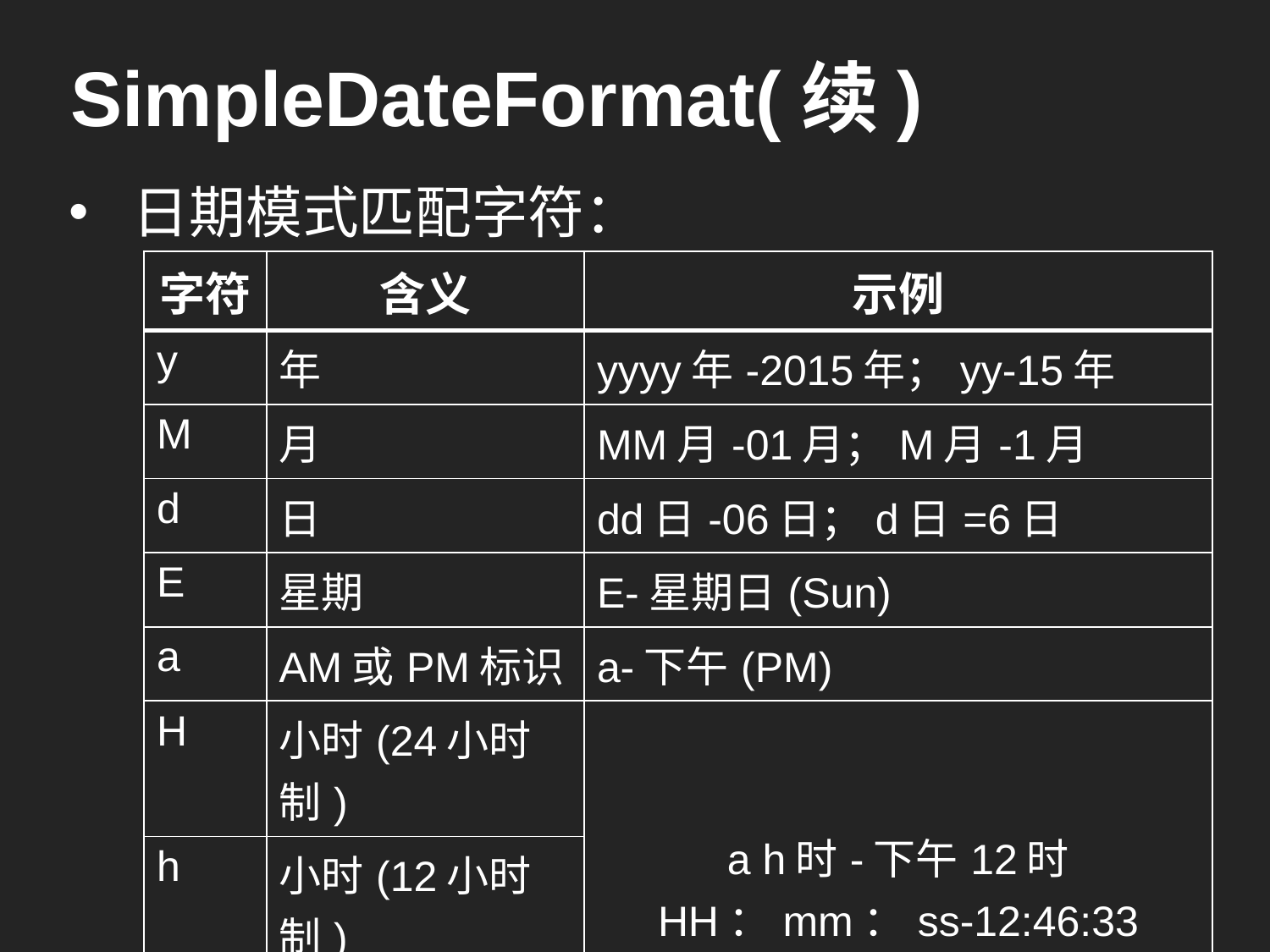

# SimpleDateFormat(续)
日期模式匹配字符：
| 字符 | 含义 | 示例 |
| --- | --- | --- |
| y | 年 | yyyy年-2015年；yy-15年 |
| M | 月 | MM月-01月；M月-1月 |
| d | 日 | dd日-06日；d日=6日 |
| E | 星期 | E-星期日(Sun) |
| a | AM或PM标识 | a-下午(PM) |
| H | 小时(24小时制) | a h时-下午12时 HH：mm：ss-12:46:33 hh(a):mm:ss-12:47:23 |
| h | 小时(12小时制) |  |
| m | 分钟 |  |
| s | 秒 |  |